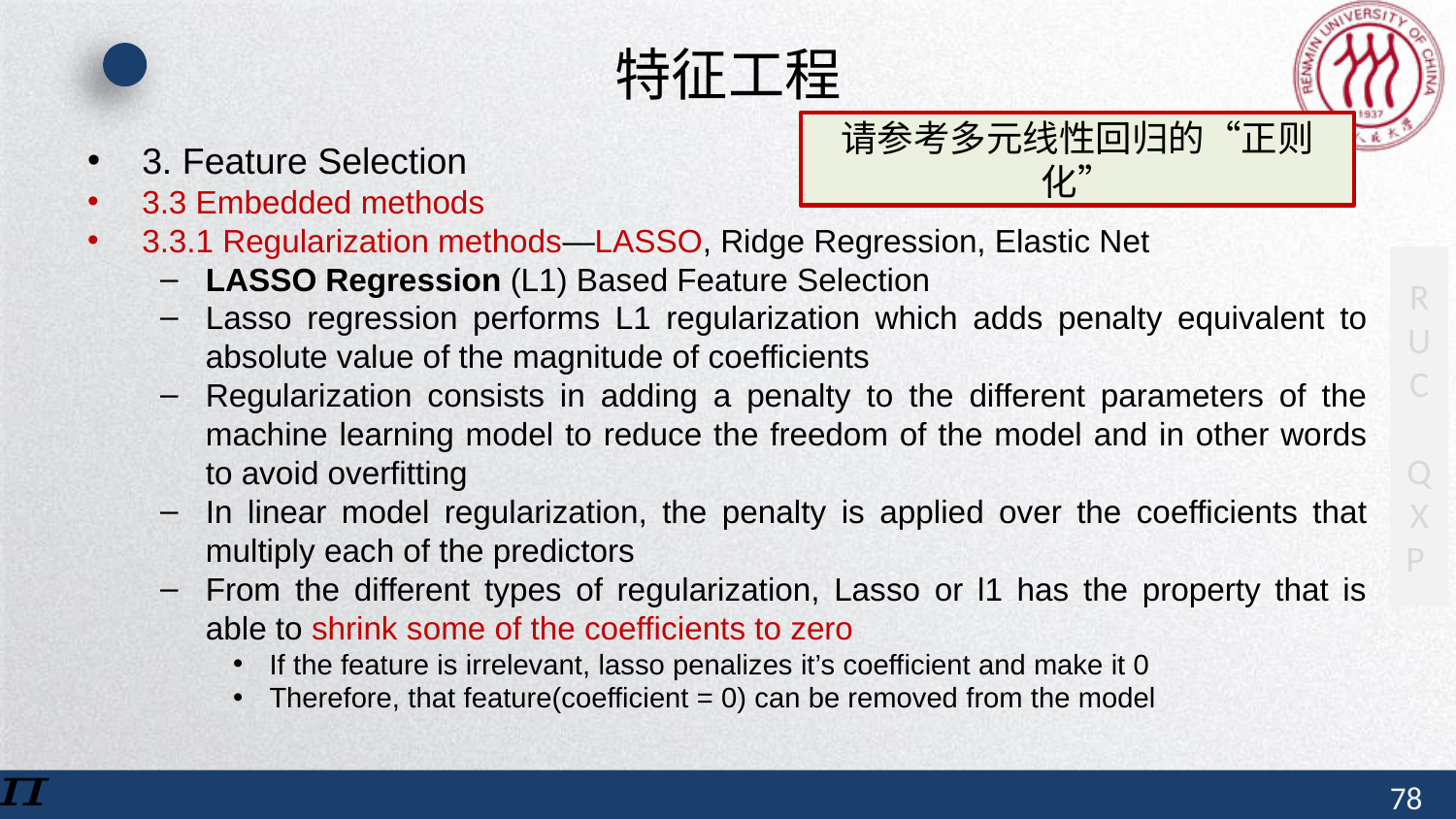

# 特征工程
请参考多元线性回归的“正则化”
3. Feature Selection
3.3 Embedded methods
3.3.1 Regularization methods—LASSO, Ridge Regression, Elastic Net
LASSO Regression (L1) Based Feature Selection
Lasso regression performs L1 regularization which adds penalty equivalent to absolute value of the magnitude of coefficients
Regularization consists in adding a penalty to the different parameters of the machine learning model to reduce the freedom of the model and in other words to avoid overfitting
In linear model regularization, the penalty is applied over the coefficients that multiply each of the predictors
From the different types of regularization, Lasso or l1 has the property that is able to shrink some of the coefficients to zero
If the feature is irrelevant, lasso penalizes it’s coefficient and make it 0
Therefore, that feature(coefficient = 0) can be removed from the model